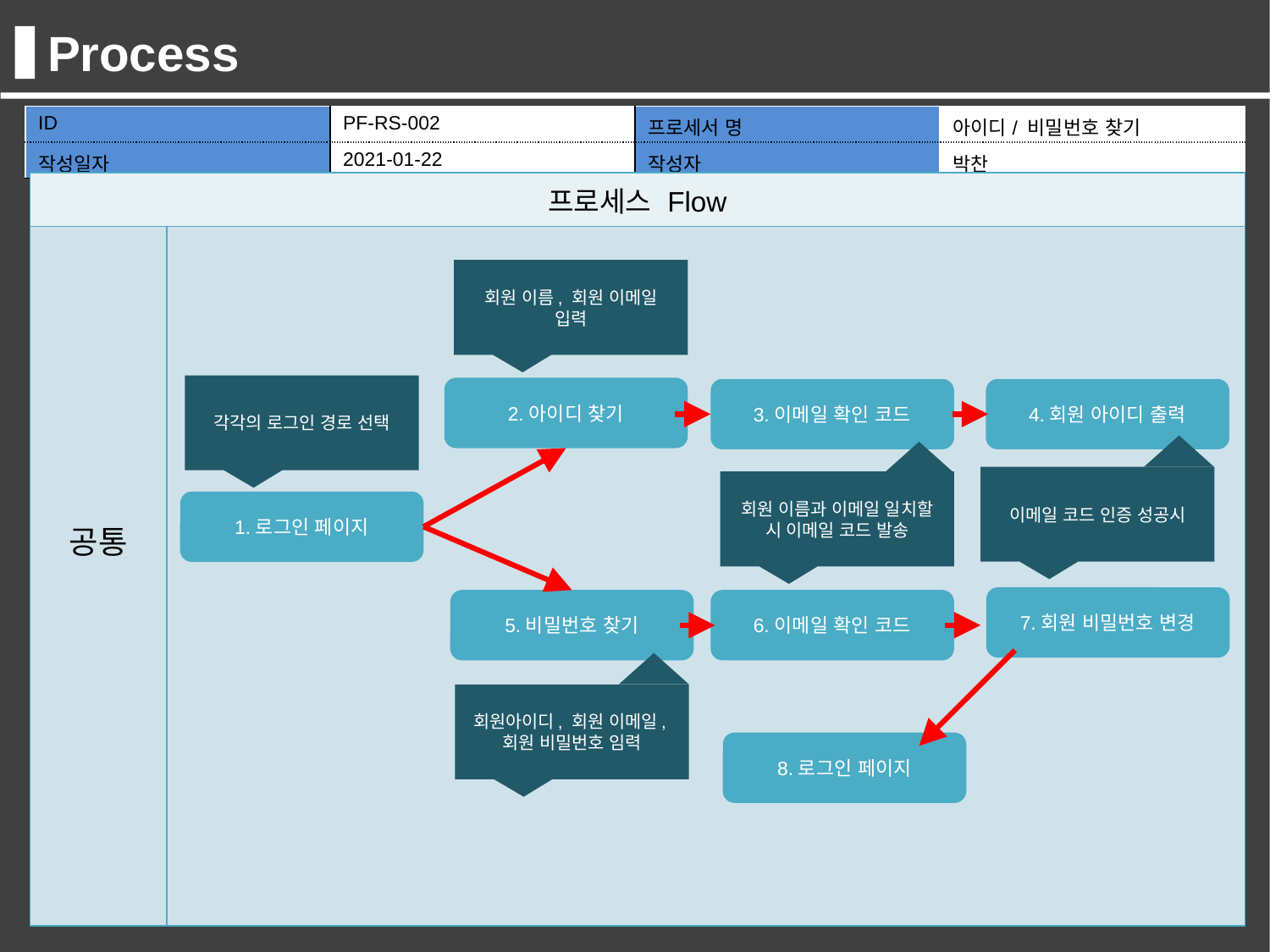

Process

| ID | PF-RS-002 | 프로세서 명 | 아이디/ 비밀번호 찾기 |
| --- | --- | --- | --- |
| 작성일자 | 2021-01-22 | 작성자 | 박찬 |
| 프로세스 Flow |  |
| --- | --- |
| 공통 |  |
회원 이름, 회원 이메일 입력
각각의 로그인 경로 선택
2.아이디 찾기
3.이메일 확인 코드
4.회원 아이디 출력

이메일 코드 인증 성공시
회원 이름과 이메일 일치할 시 이메일 코드 발송
1.로그인 페이지
7.회원 비밀번호 변경
5.비밀번호 찾기
6.이메일 확인 코드

회원아이디, 회원 이메일,회원 비밀번호 임력
8.로그인 페이지